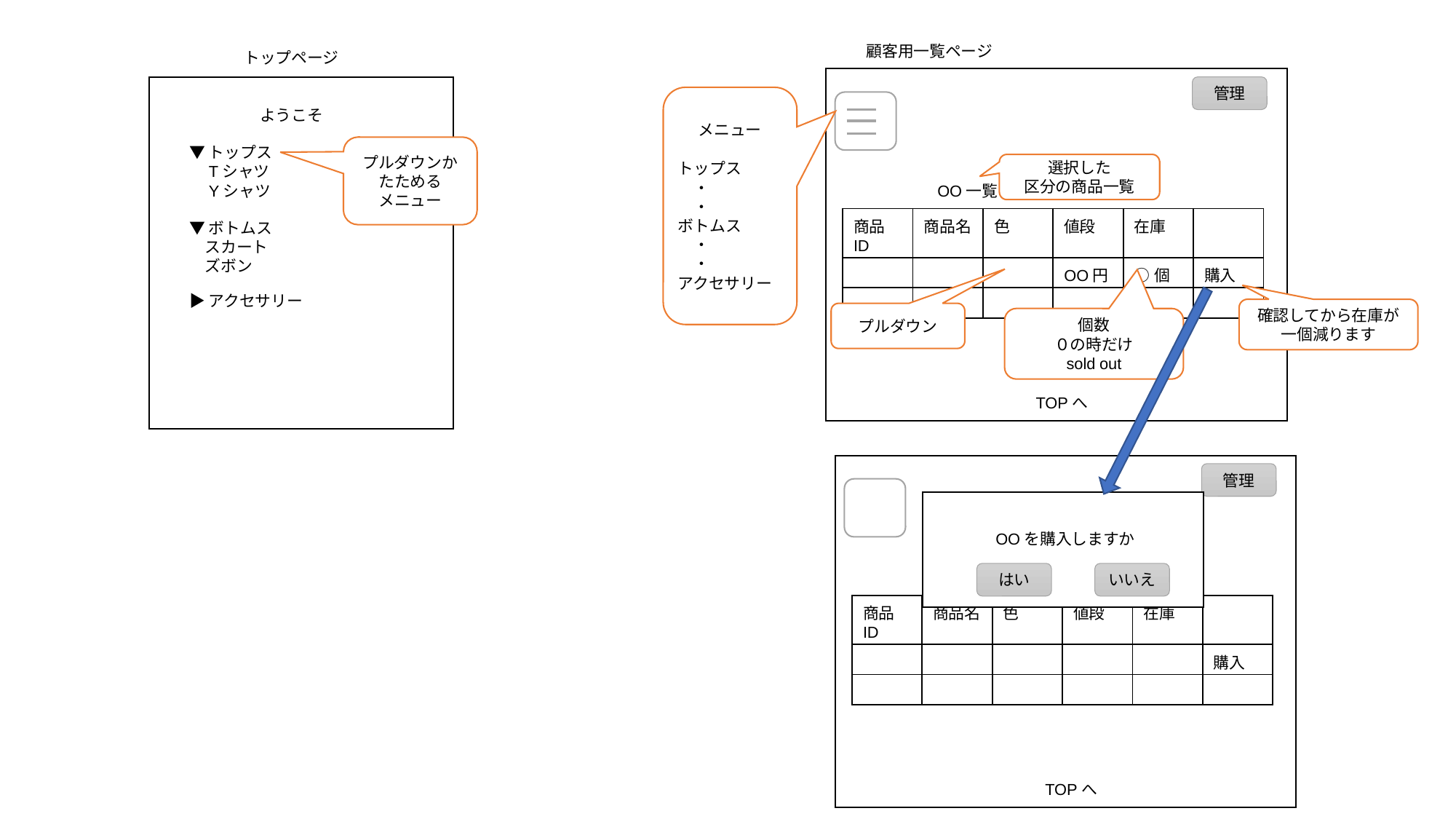

顧客用一覧ページ
トップページ

管理
メニュー

ようこそ
▼トップス
　Tシャツ
　Yシャツ
プルダウンか
たためる
メニュー
トップス
　・
　・
ボトムス
　・
　・
アクセサリー
選択した
区分の商品一覧
OO一覧
| 商品ID | 商品名 | 色 | 値段 | 在庫 |  |
| --- | --- | --- | --- | --- | --- |
|  |  |  | OO円 | ○個 | 購入 |
|  |  |  |  |  |  |
▼ボトムス
　スカート
　ズボン

▶︎アクセサリー
確認してから在庫が
一個減ります
プルダウン
個数
０の時だけ
sold out
TOPへ

管理

OOを購入しますか
OO一覧
はい
いいえ
| 商品ID | 商品名 | 色 | 値段 | 在庫 |  |
| --- | --- | --- | --- | --- | --- |
|  |  |  |  |  | 購入 |
|  |  |  |  |  |  |
TOPへ